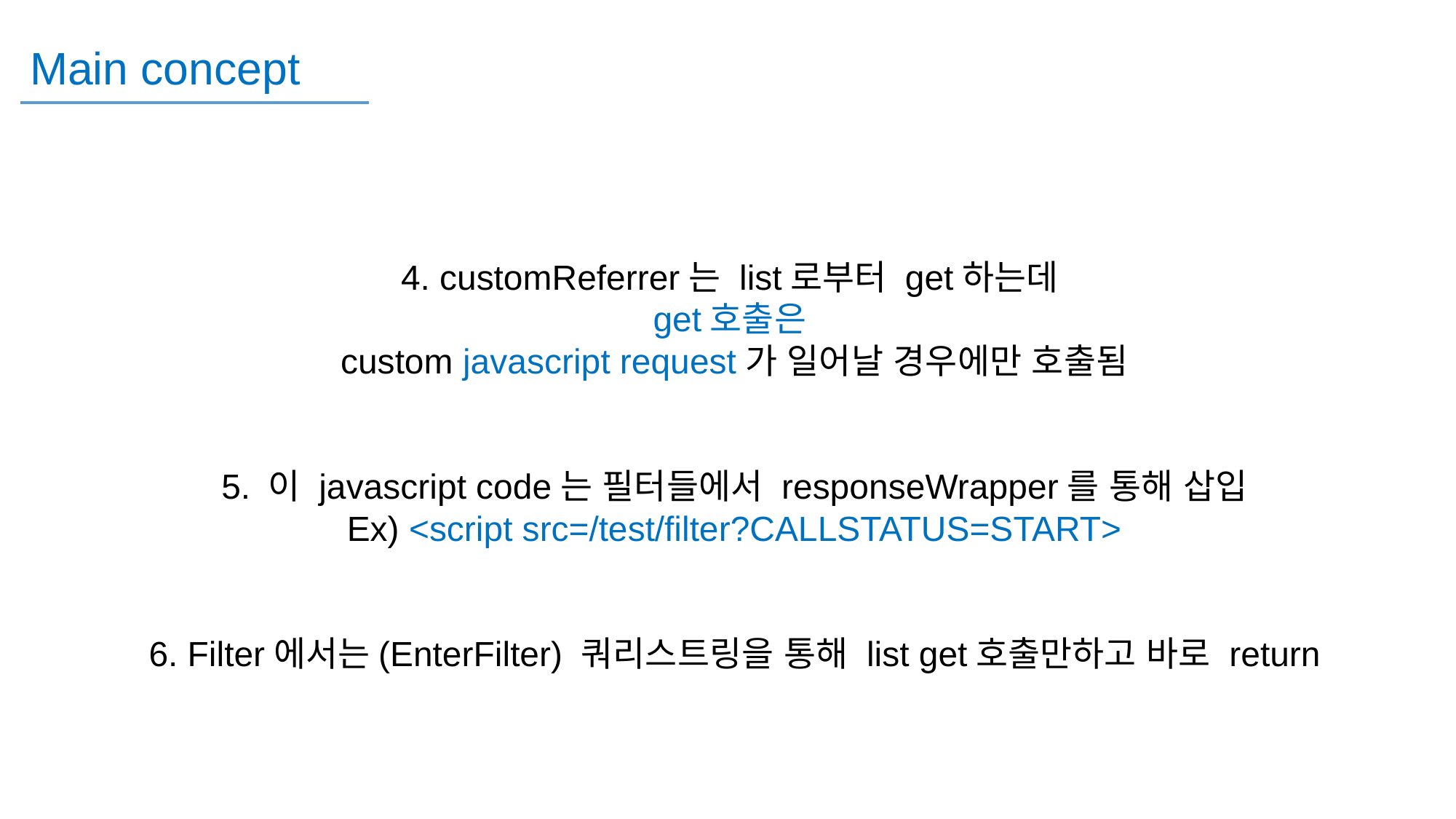

Main concept

4. customReferrer는 list로부터 get하는데
get호출은
custom javascript request가 일어날 경우에만 호출됨

5. 이 javascript code는 필터들에서 responseWrapper를 통해 삽입
Ex) <script src=/test/filter?CALLSTATUS=START>

6. Filter에서는(EnterFilter) 쿼리스트링을 통해 list get호출만하고 바로 return